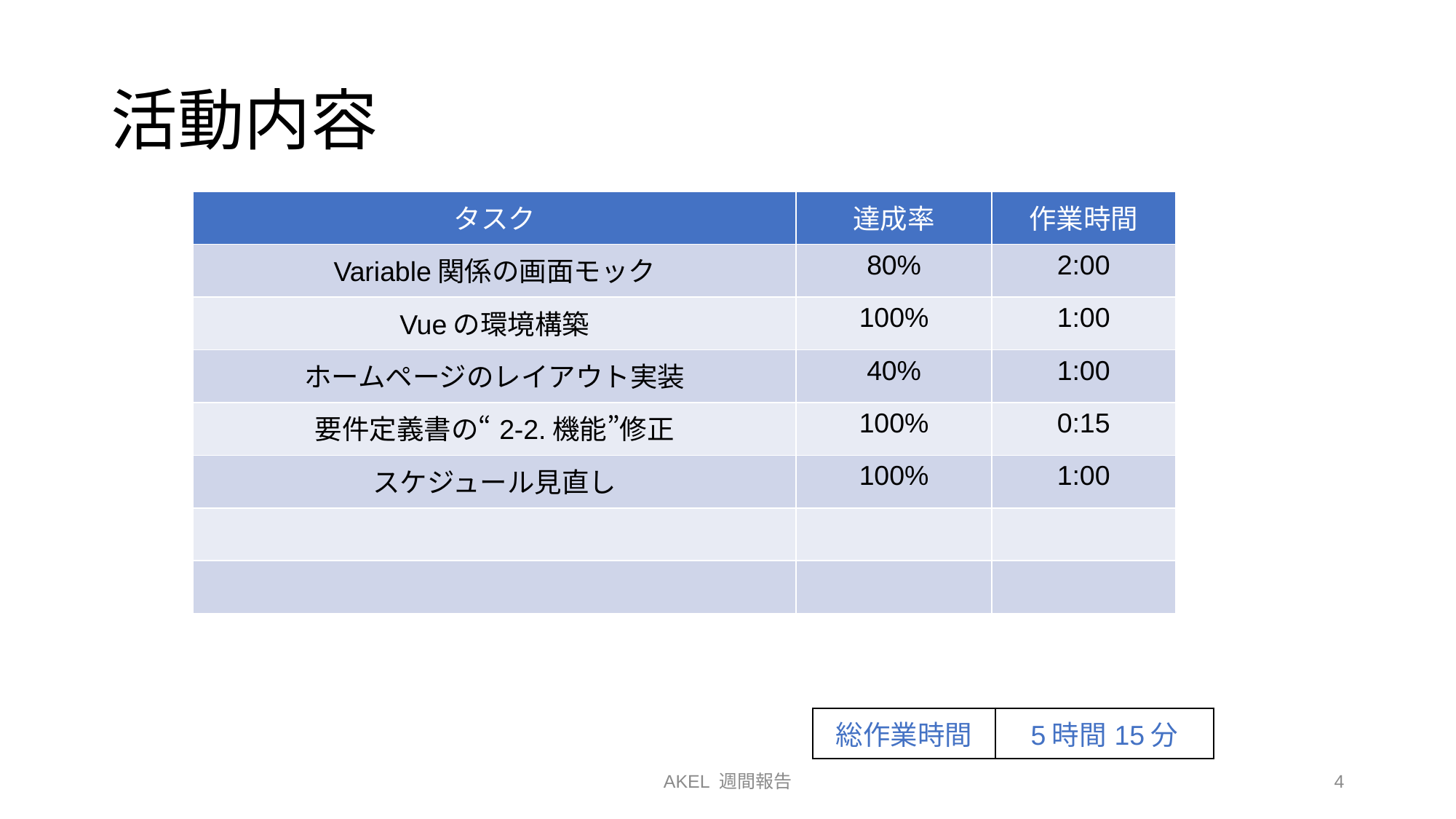

# 活動内容
| タスク | 達成率 | 作業時間 |
| --- | --- | --- |
| Variable関係の画面モック | 80% | 2:00 |
| Vueの環境構築 | 100% | 1:00 |
| ホームページのレイアウト実装 | 40% | 1:00 |
| 要件定義書の“2-2.機能”修正 | 100% | 0:15 |
| スケジュール見直し | 100% | 1:00 |
|  |  |  |
|  |  |  |
| 総作業時間 | 5時間15分 |
| --- | --- |
AKEL 週間報告
4